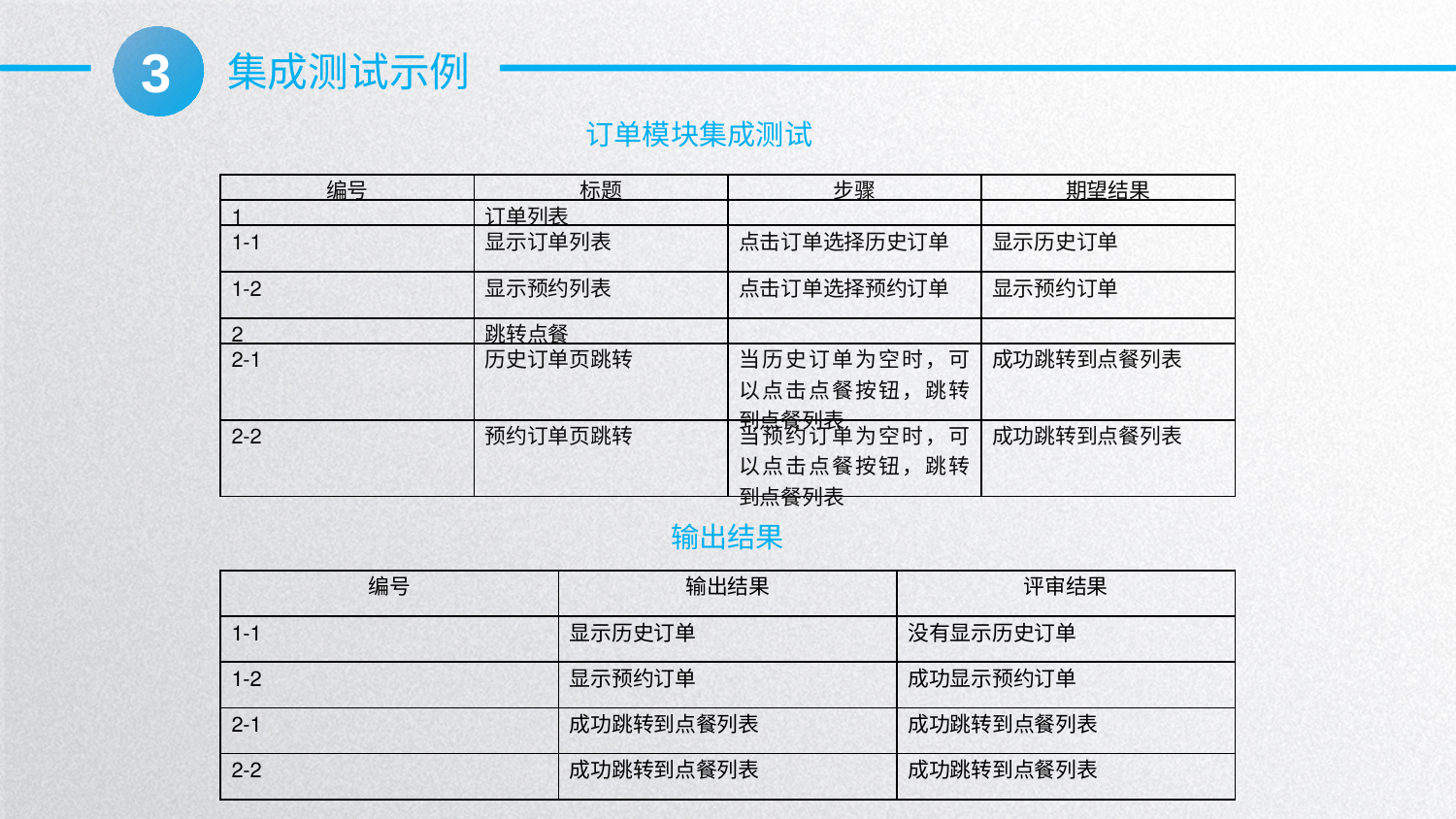

3
集成测试示例

订单模块集成测试
| 编号 | 标题 | 步骤 | 期望结果 |
| --- | --- | --- | --- |
| 1 | 订单列表 |  |  |
| 1-1 | 显示订单列表 | 点击订单选择历史订单 | 显示历史订单 |
| 1-2 | 显示预约列表 | 点击订单选择预约订单 | 显示预约订单 |
| 2 | 跳转点餐 |  |  |
| 2-1 | 历史订单页跳转 | 当历史订单为空时，可以点击点餐按钮，跳转到点餐列表 | 成功跳转到点餐列表 |
| 2-2 | 预约订单页跳转 | 当预约订单为空时，可以点击点餐按钮，跳转到点餐列表 | 成功跳转到点餐列表 |

输出结果
| 编号 | 输出结果 | 评审结果 |
| --- | --- | --- |
| 1-1 | 显示历史订单 | 没有显示历史订单 |
| 1-2 | 显示预约订单 | 成功显示预约订单 |
| 2-1 | 成功跳转到点餐列表 | 成功跳转到点餐列表 |
| 2-2 | 成功跳转到点餐列表 | 成功跳转到点餐列表 |